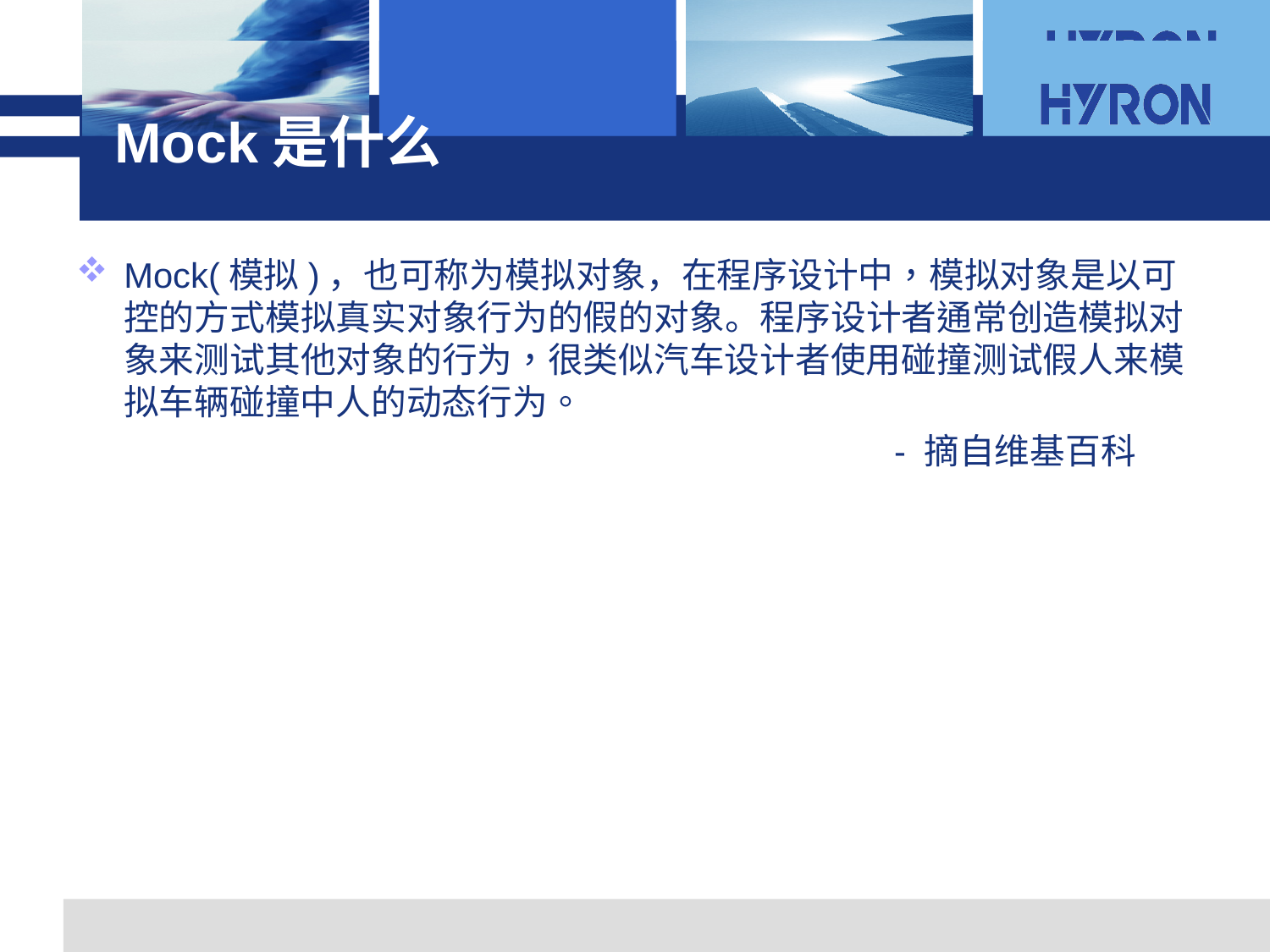

# Mock是什么

Mock(模拟)，也可称为模拟对象，在程序设计中，模拟对象是以可控的方式模拟真实对象行为的假的对象。程序设计者通常创造模拟对象来测试其他对象的行为，很类似汽车设计者使用碰撞测试假人来模拟车辆碰撞中人的动态行为。
                                                                                    - 摘自维基百科